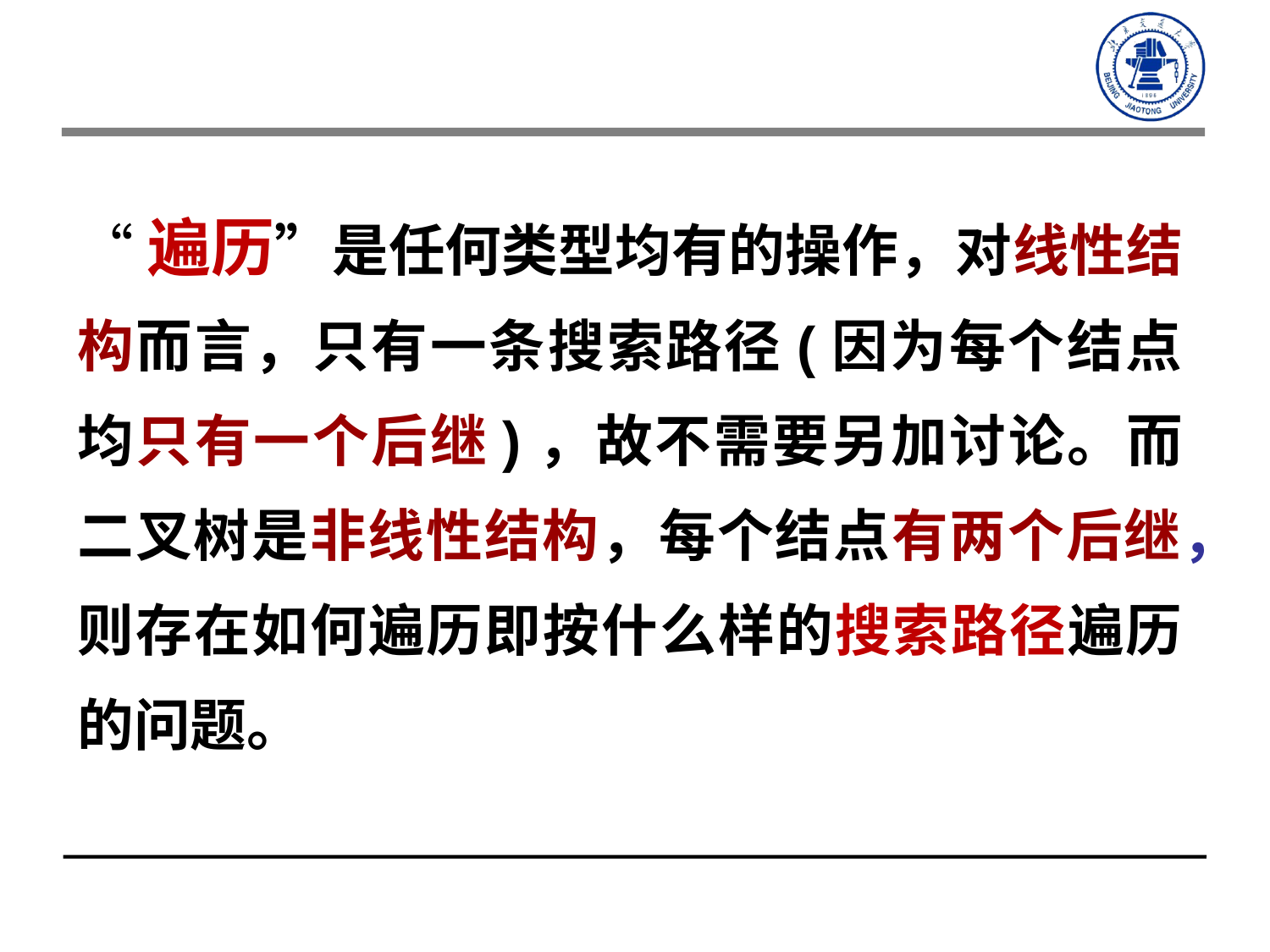

“遍历”是任何类型均有的操作，对线性结构而言，只有一条搜索路径(因为每个结点均只有一个后继)，故不需要另加讨论。而二叉树是非线性结构，每个结点有两个后继，则存在如何遍历即按什么样的搜索路径遍历的问题。